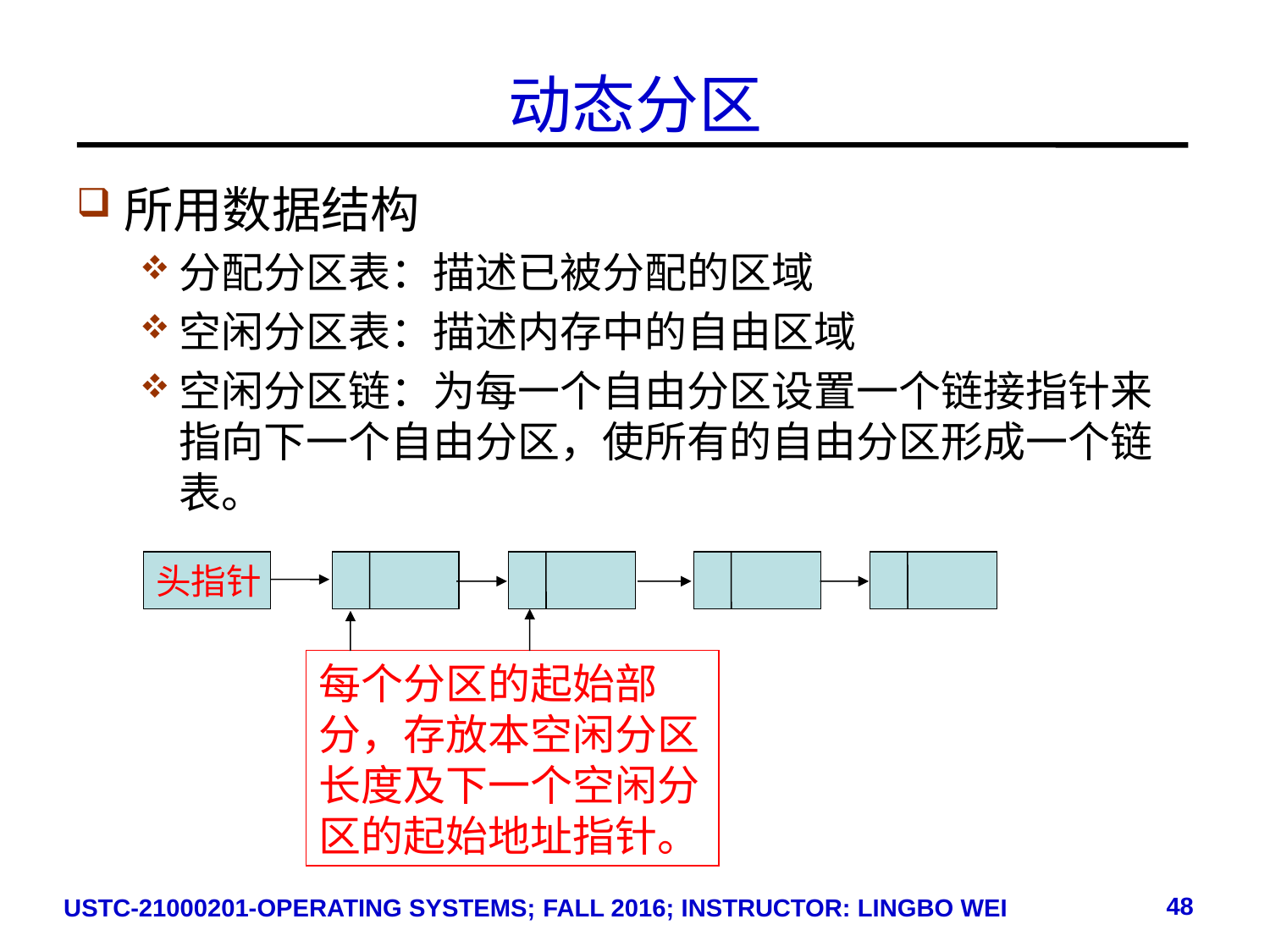

# 动态分区
所用数据结构
分配分区表：描述已被分配的区域
空闲分区表：描述内存中的自由区域
空闲分区链：为每一个自由分区设置一个链接指针来指向下一个自由分区，使所有的自由分区形成一个链表。
头指针

每个分区的起始部分，存放本空闲分区长度及下一个空闲分区的起始地址指针。
48
USTC-21000201-OPERATING SYSTEMS; FALL 2016; INSTRUCTOR: LINGBO WEI